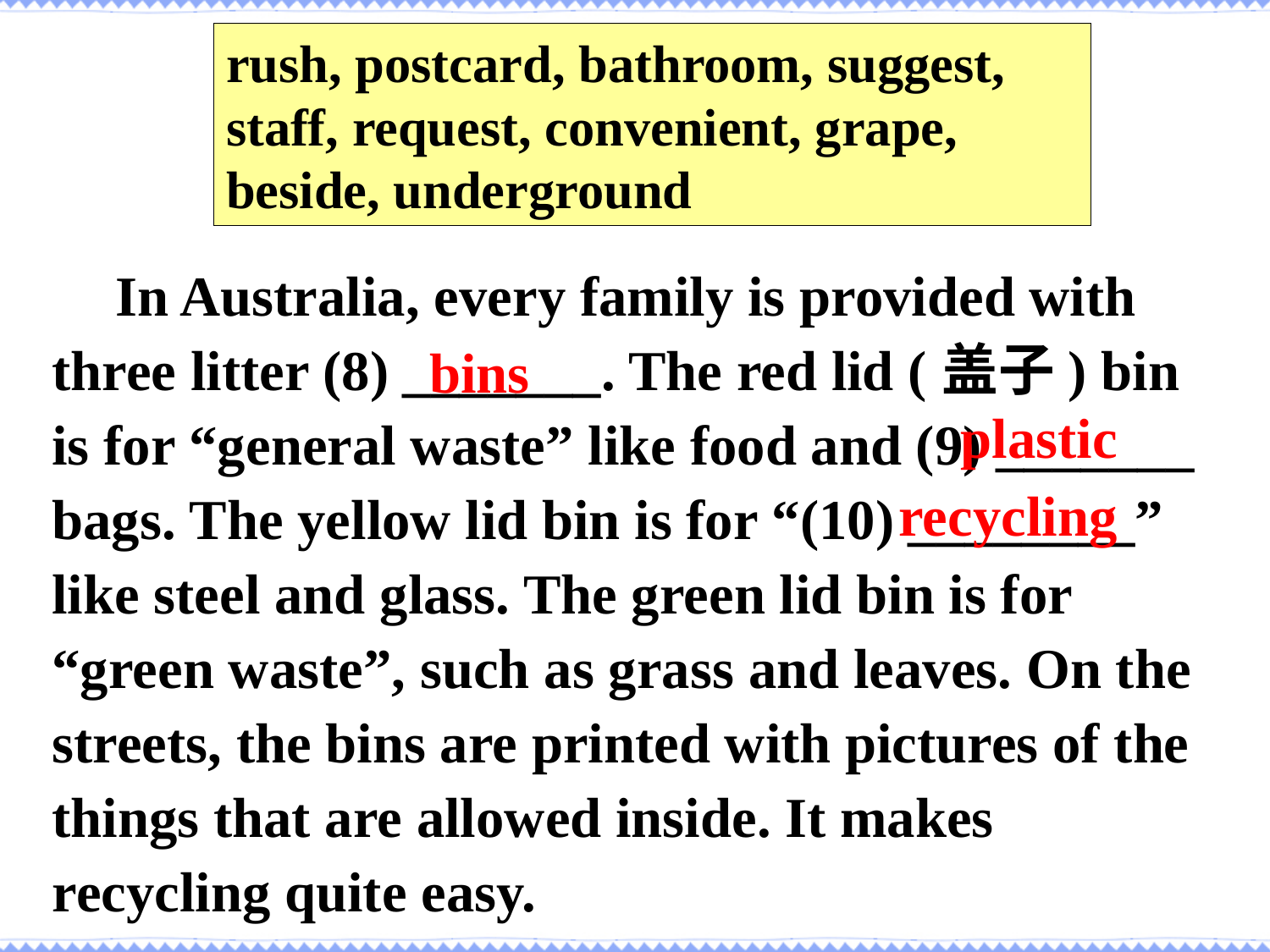

rush, postcard, bathroom, suggest, staff, request, convenient, grape, beside, underground
In Australia, every family is provided with three litter (8) _______. The red lid (盖子) bin is for “general waste” like food and (9) _______ bags. The yellow lid bin is for “(10) ________” like steel and glass. The green lid bin is for “green waste”, such as grass and leaves. On the streets, the bins are printed with pictures of the things that are allowed inside. It makes recycling quite easy.
bins
plastic
recycling